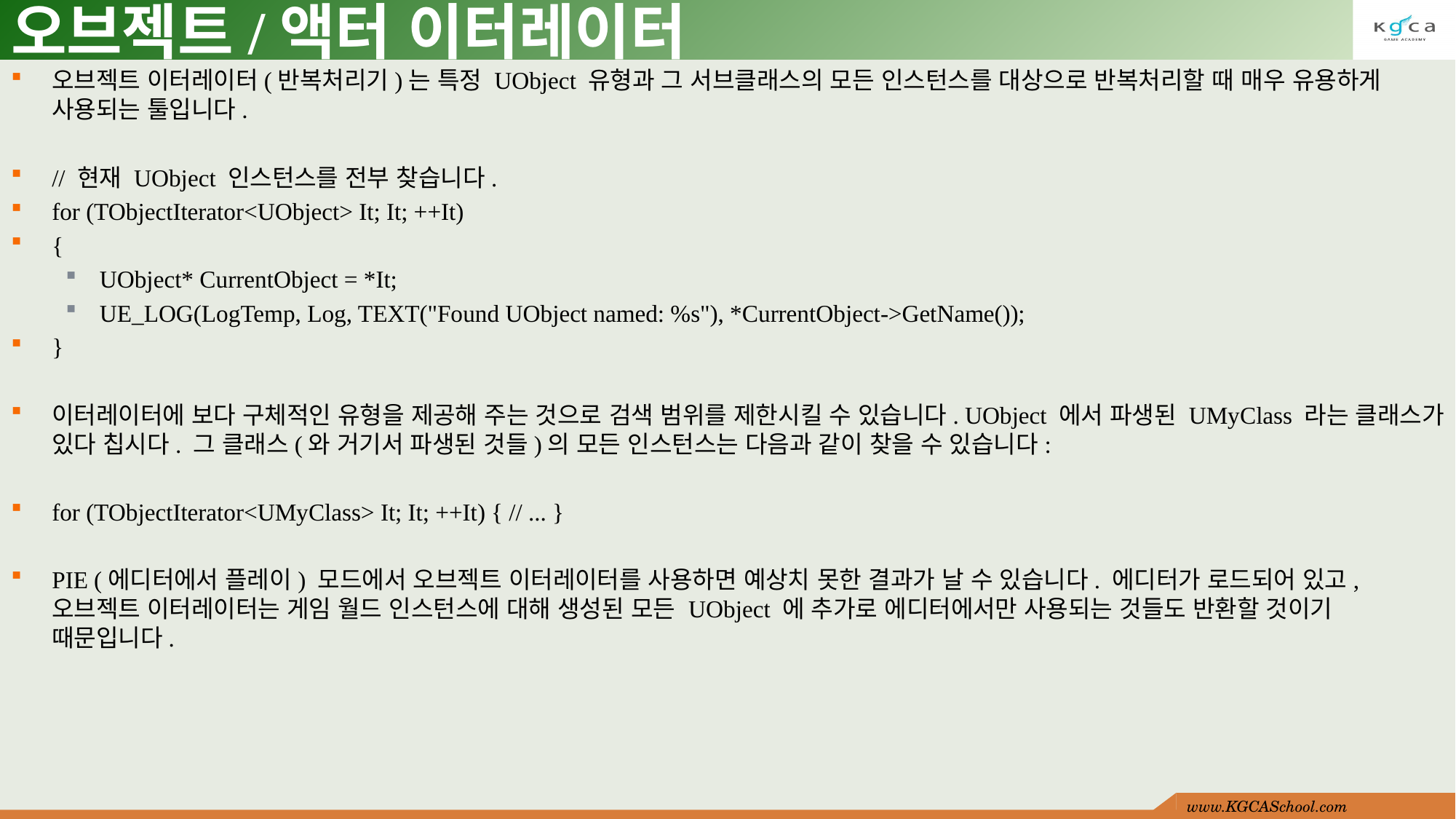

# 오브젝트/액터 이터레이터
오브젝트 이터레이터(반복처리기)는 특정 UObject 유형과 그 서브클래스의 모든 인스턴스를 대상으로 반복처리할 때 매우 유용하게 사용되는 툴입니다.

// 현재 UObject 인스턴스를 전부 찾습니다.
for (TObjectIterator<UObject> It; It; ++It)
{
UObject* CurrentObject = *It;
UE_LOG(LogTemp, Log, TEXT("Found UObject named: %s"), *CurrentObject->GetName());
}

이터레이터에 보다 구체적인 유형을 제공해 주는 것으로 검색 범위를 제한시킬 수 있습니다. UObject 에서 파생된 UMyClass 라는 클래스가 있다 칩시다. 그 클래스(와 거기서 파생된 것들)의 모든 인스턴스는 다음과 같이 찾을 수 있습니다:

for (TObjectIterator<UMyClass> It; It; ++It) { // ... }

PIE (에디터에서 플레이) 모드에서 오브젝트 이터레이터를 사용하면 예상치 못한 결과가 날 수 있습니다. 에디터가 로드되어 있고, 오브젝트 이터레이터는 게임 월드 인스턴스에 대해 생성된 모든 UObject 에 추가로 에디터에서만 사용되는 것들도 반환할 것이기 때문입니다.